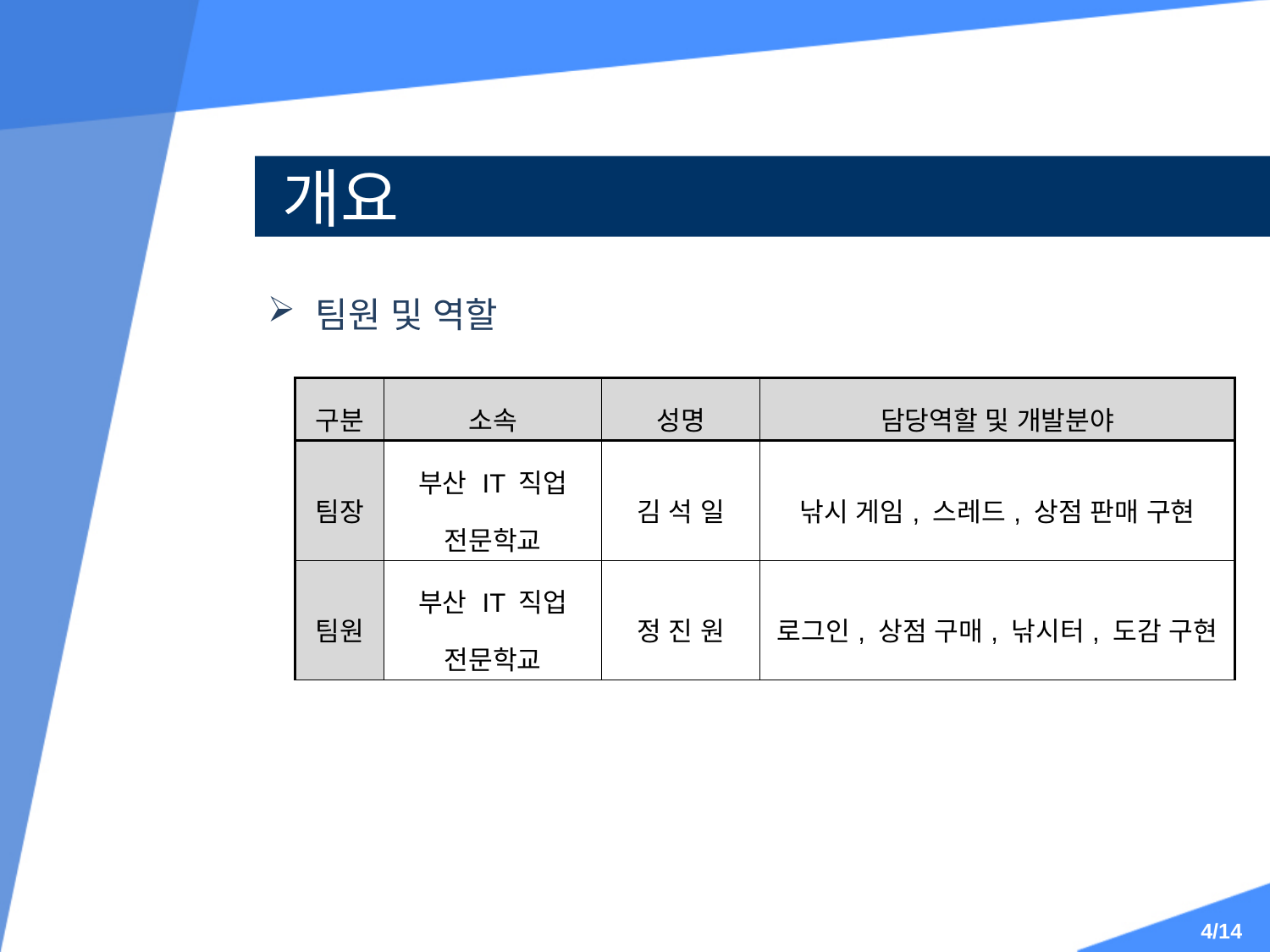

개요
팀원 및 역할
| 구분 | 소속 | 성명 | 담당역할 및 개발분야 |
| --- | --- | --- | --- |
| 팀장 | 부산 IT 직업 전문학교 | 김 석 일 | 낚시 게임, 스레드, 상점 판매 구현 |
| 팀원 | 부산 IT 직업 전문학교 | 정 진 원 | 로그인, 상점 구매, 낚시터, 도감 구현 |

4/14